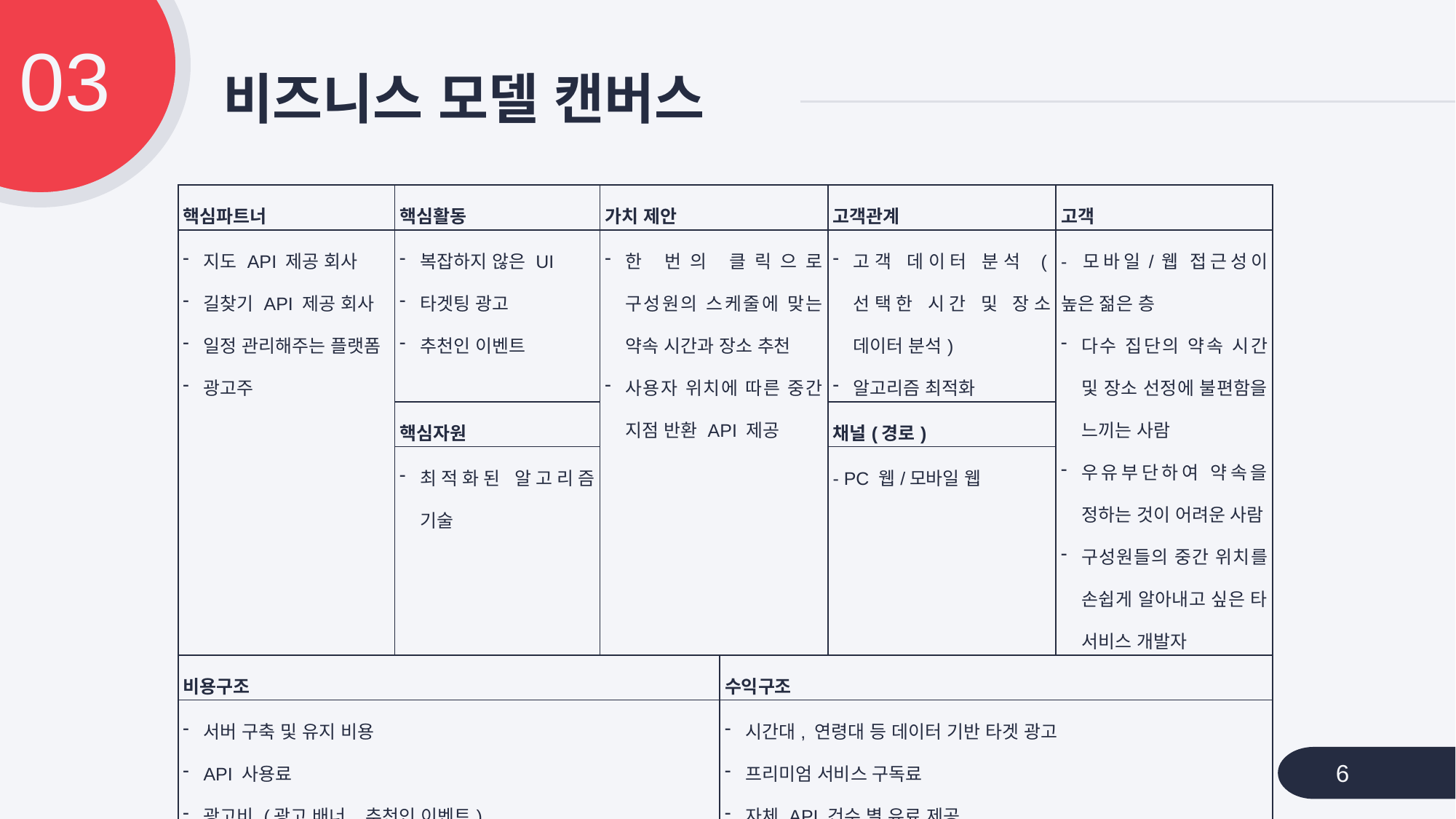

03
# 비즈니스 모델 캔버스
| 핵심파트너 | 핵심활동 | 가치 제안 |  | 고객관계 | 고객 |
| --- | --- | --- | --- | --- | --- |
| 지도 API 제공 회사 길찾기 API 제공 회사 일정 관리해주는 플랫폼 광고주 | 복잡하지 않은 UI 타겟팅 광고 추천인 이벤트 | 한 번의 클릭으로 구성원의 스케줄에 맞는 약속 시간과 장소 추천 사용자 위치에 따른 중간 지점 반환 API 제공 |  | 고객 데이터 분석 (선택한 시간 및 장소 데이터 분석) 알고리즘 최적화 | - 모바일/웹 접근성이 높은 젊은 층 다수 집단의 약속 시간 및 장소 선정에 불편함을 느끼는 사람 우유부단하여 약속을 정하는 것이 어려운 사람 구성원들의 중간 위치를 손쉽게 알아내고 싶은 타 서비스 개발자 |
|  | 핵심자원 |  |  | 채널(경로) |  |
|  | 최적화된 알고리즘 기술 |  |  | - PC 웹/모바일 웹 |  |
| 비용구조 |  |  | 수익구조 |  |  |
| 서버 구축 및 유지 비용 API 사용료 광고비 (광고 배너, 추천인 이벤트) |  |  | 시간대, 연령대 등 데이터 기반 타겟 광고 프리미엄 서비스 구독료 자체 API 건수 별 유료 제공 |  |  |
6